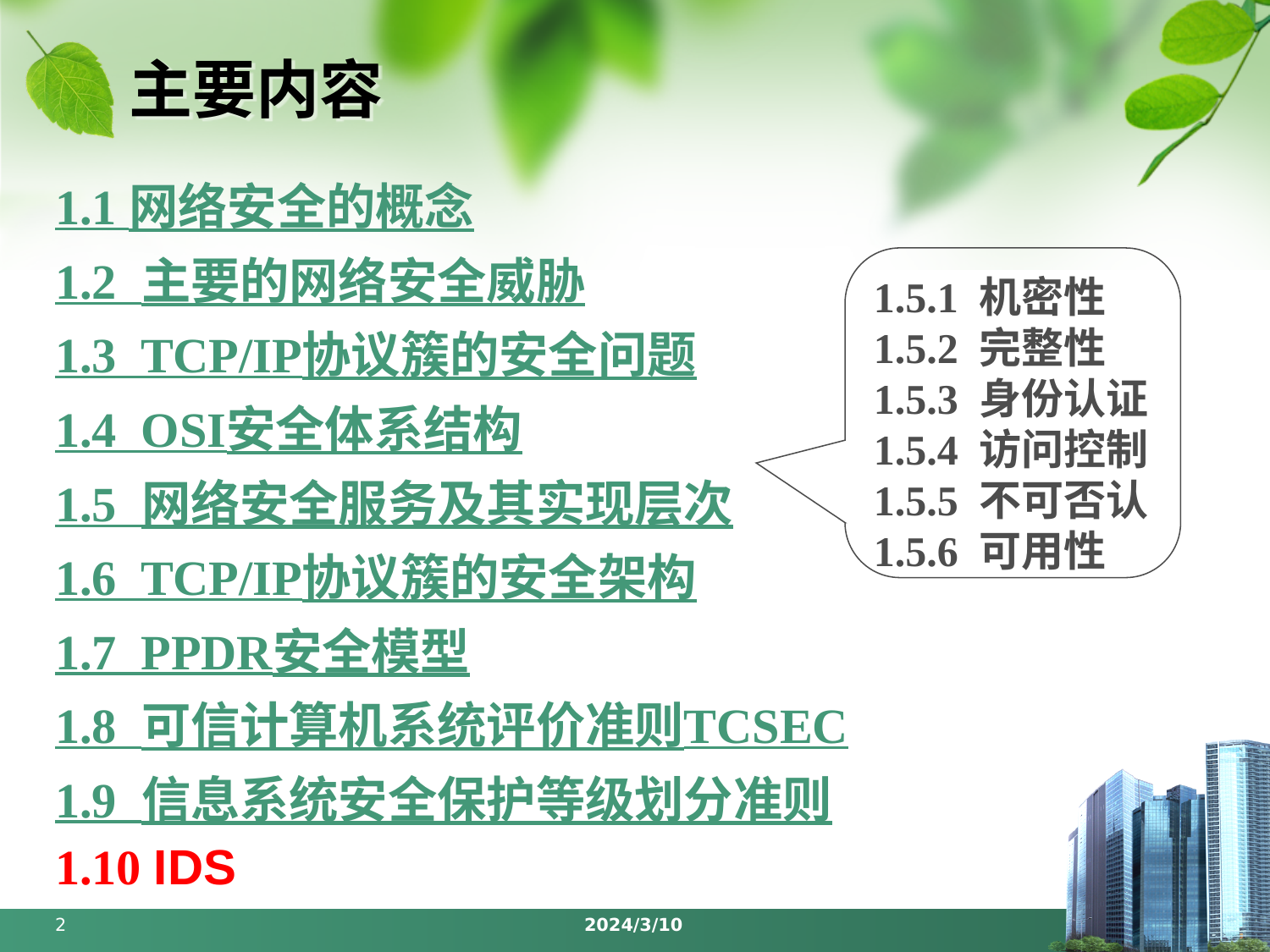

# 主要内容
1.1 网络安全的概念
1.2  主要的网络安全威胁
1.3  TCP/IP协议簇的安全问题
1.4  OSI安全体系结构
1.5  网络安全服务及其实现层次
1.6  TCP/IP协议簇的安全架构
1.7  PPDR安全模型
1.8  可信计算机系统评价准则TCSEC
1.9  信息系统安全保护等级划分准则
1.10 IDS
1.5.1 机密性
1.5.2 完整性
1.5.3 身份认证
1.5.4 访问控制
1.5.5 不可否认
1.5.6 可用性
2
2024/3/10